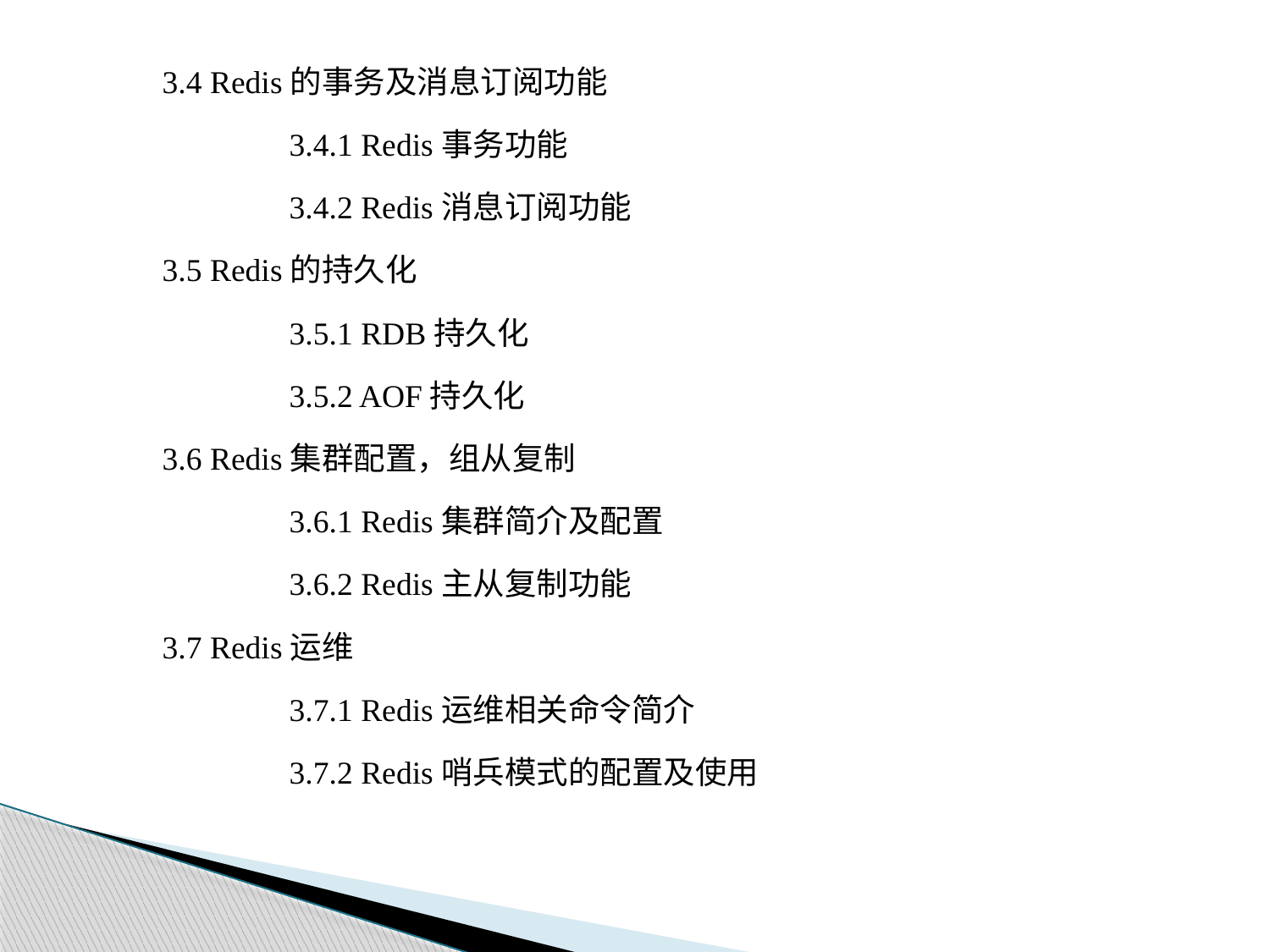

3.4 Redis的事务及消息订阅功能
		3.4.1 Redis事务功能
		3.4.2 Redis消息订阅功能
	3.5 Redis的持久化
		3.5.1 RDB持久化
		3.5.2 AOF持久化
	3.6 Redis集群配置，组从复制
		3.6.1 Redis集群简介及配置
		3.6.2 Redis主从复制功能
	3.7 Redis运维
		3.7.1 Redis运维相关命令简介
		3.7.2 Redis哨兵模式的配置及使用